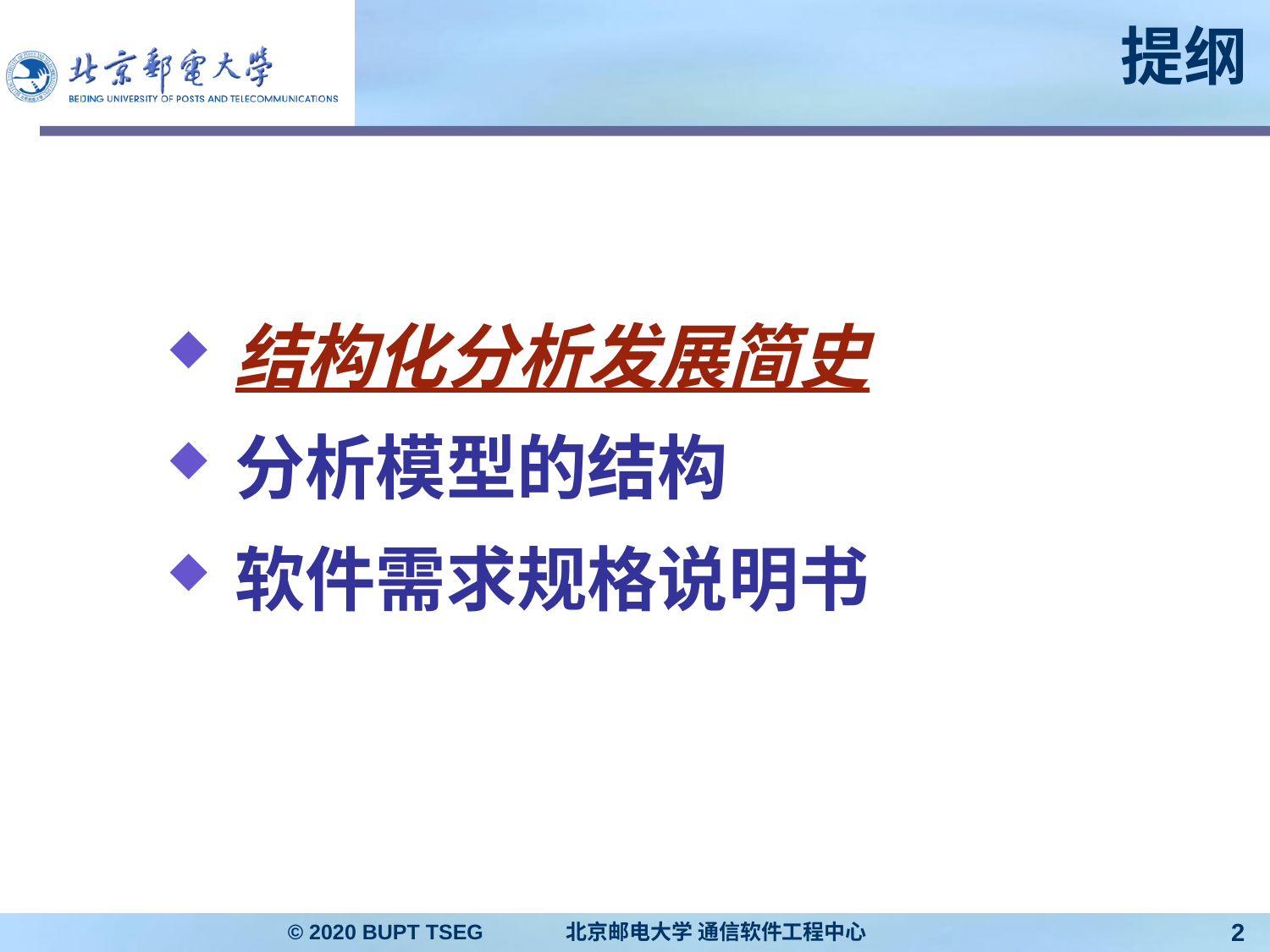

# 提纲

结构化分析发展简史
分析模型的结构
软件需求规格说明书
© 2020 BUPT TSEG             北京邮电大学 通信软件工程中心